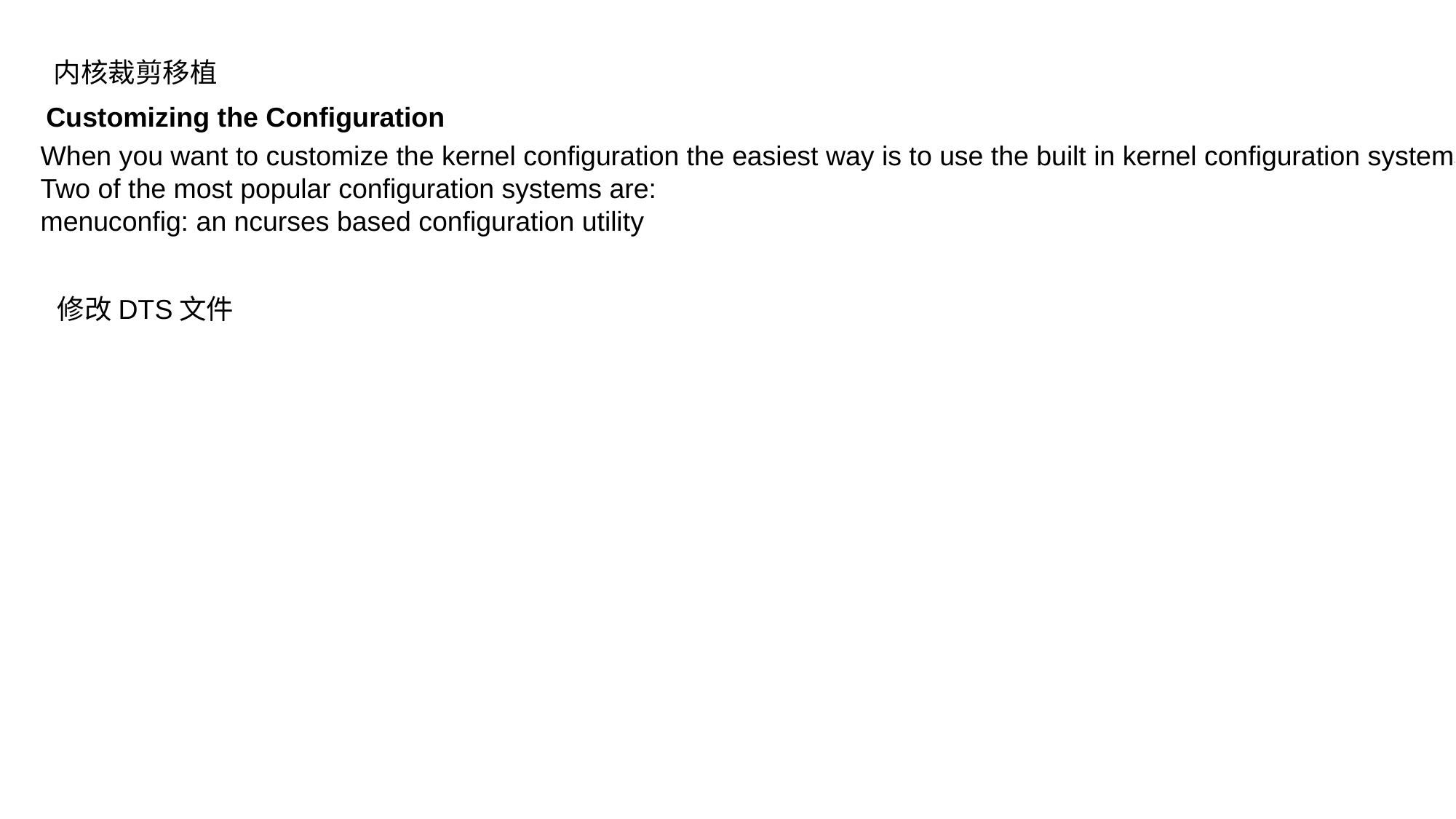

内核裁剪移植
Customizing the Configuration
When you want to customize the kernel configuration the easiest way is to use the built in kernel configuration systems.
Two of the most popular configuration systems are:
menuconfig: an ncurses based configuration utility
修改DTS文件